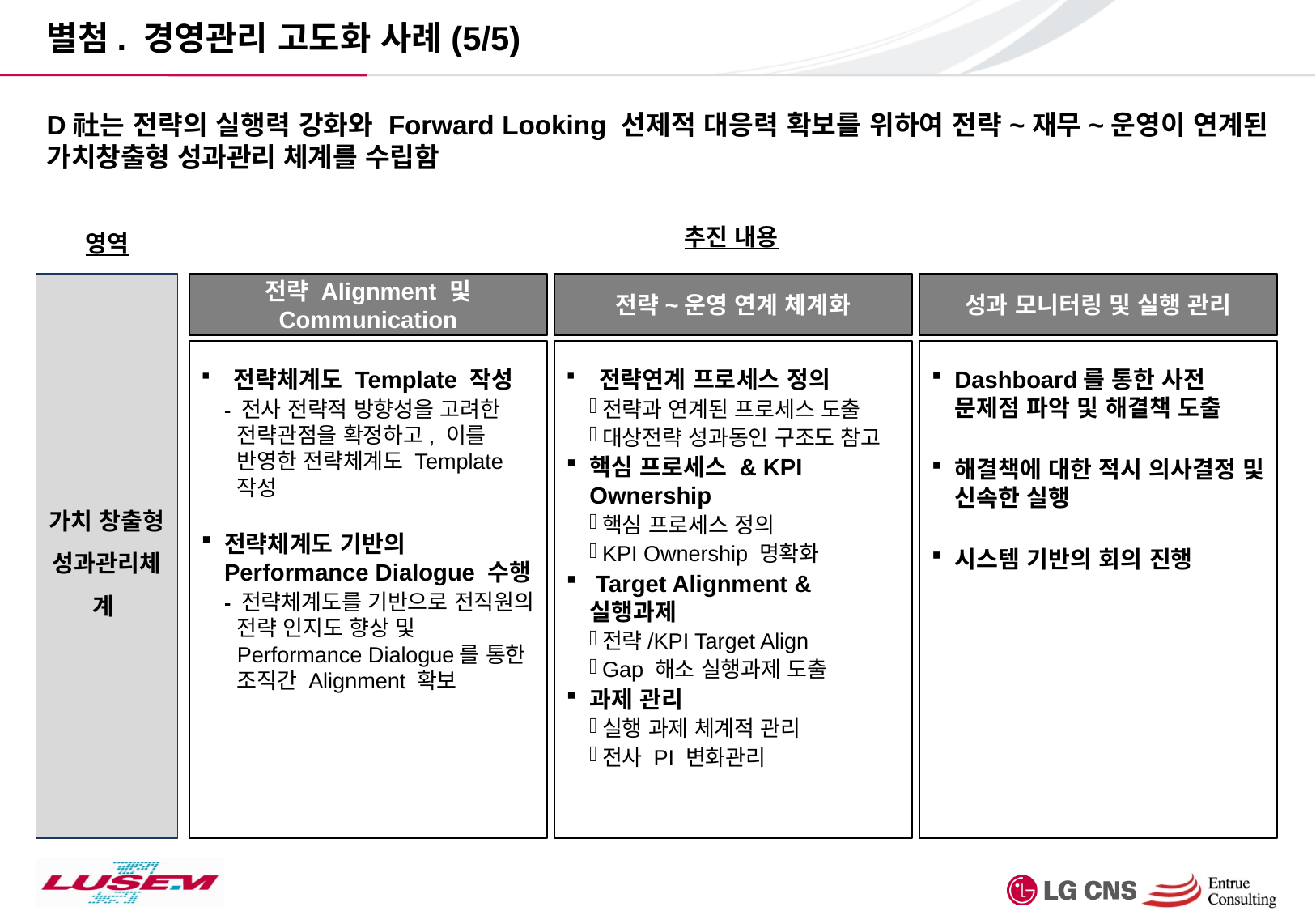

별첨. 경영관리 고도화 사례(5/5)
D社는 전략의 실행력 강화와 Forward Looking 선제적 대응력 확보를 위하여 전략~재무~운영이 연계된 가치창출형 성과관리 체계를 수립함
추진 내용
영역
전략 Alignment 및 Communication
전략~운영 연계 체계화
성과 모니터링 및 실행 관리
 전략체계도 Template 작성
- 전사 전략적 방향성을 고려한 전략관점을 확정하고, 이를 반영한 전략체계도 Template 작성

전략체계도 기반의 Performance Dialogue 수행
- 전략체계도를 기반으로 전직원의 전략 인지도 향상 및 Performance Dialogue를 통한 조직간 Alignment 확보
 전략연계 프로세스 정의
전략과 연계된 프로세스 도출
대상전략 성과동인 구조도 참고
핵심 프로세스 & KPI Ownership
핵심 프로세스 정의
KPI Ownership 명확화
 Target Alignment & 실행과제
전략/KPI Target Align
Gap 해소 실행과제 도출
과제 관리
실행 과제 체계적 관리
전사 PI 변화관리

Dashboard를 통한 사전 문제점 파악 및 해결책 도출

해결책에 대한 적시 의사결정 및 신속한 실행

시스템 기반의 회의 진행
가치 창출형 성과관리체계